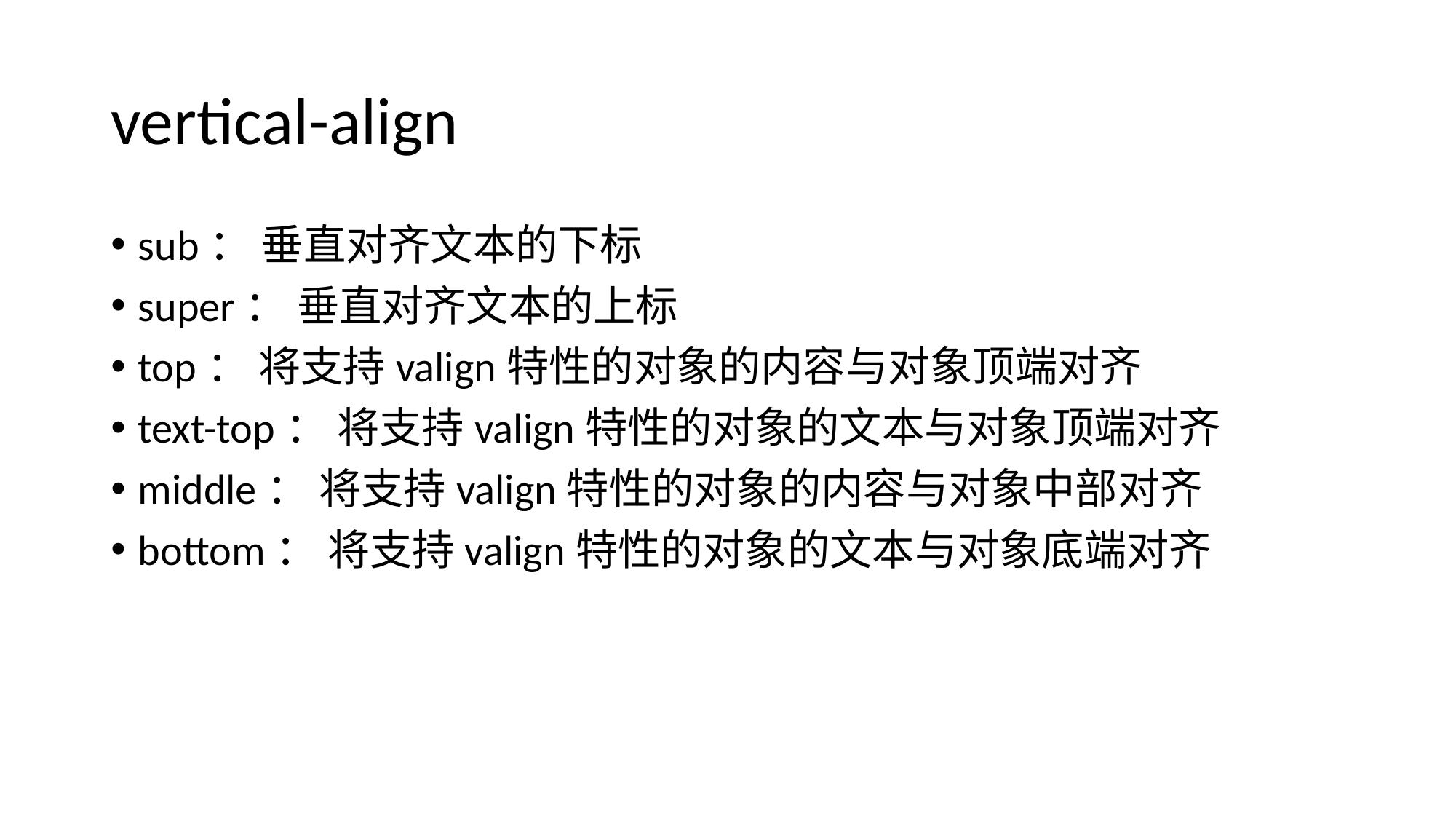

# vertical-align
sub： 垂直对齐文本的下标
super： 垂直对齐文本的上标
top： 将支持valign特性的对象的内容与对象顶端对齐
text-top： 将支持valign特性的对象的文本与对象顶端对齐
middle： 将支持valign特性的对象的内容与对象中部对齐
bottom： 将支持valign特性的对象的文本与对象底端对齐